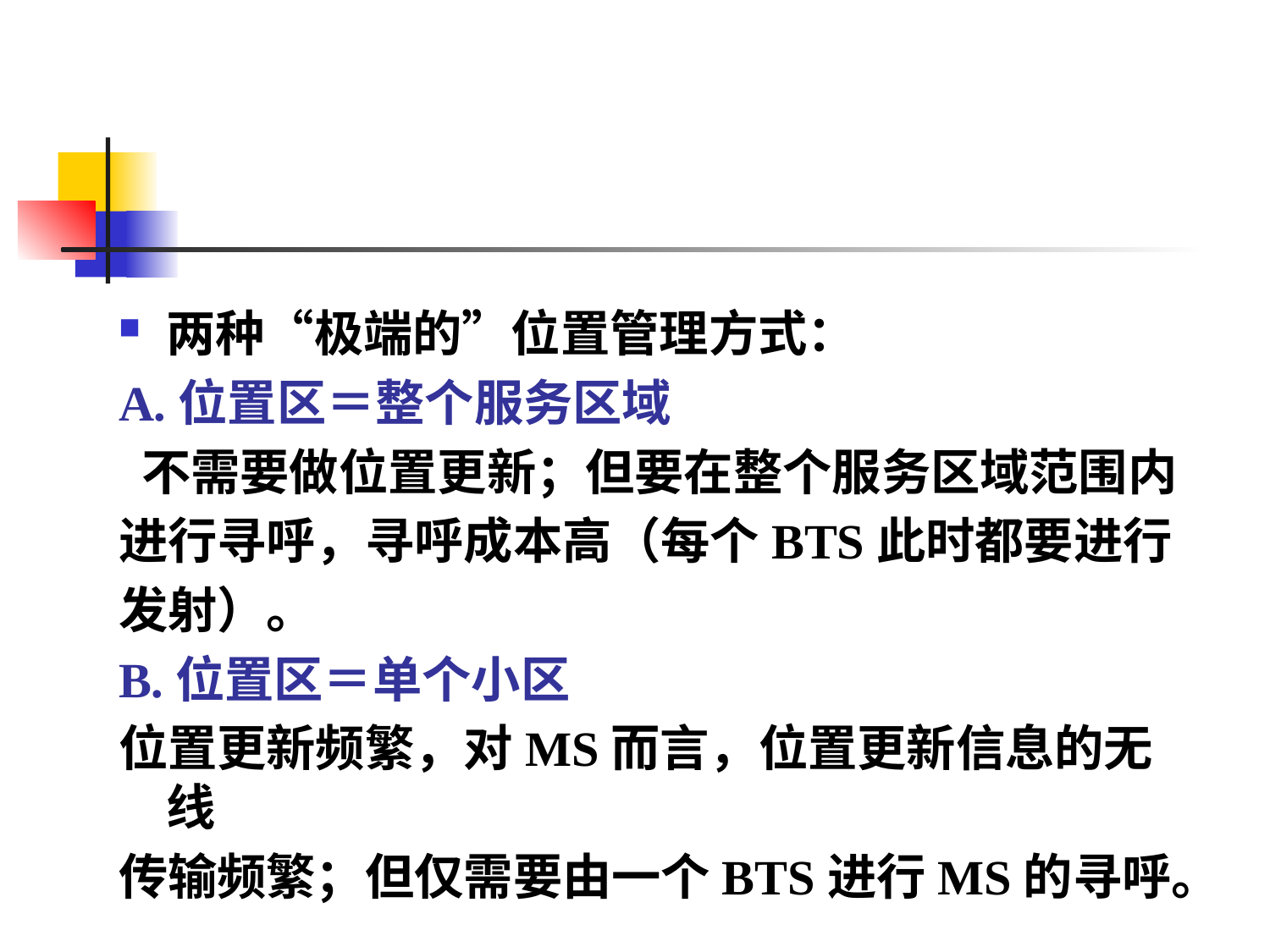

#
两种“极端的”位置管理方式：
A.位置区＝整个服务区域
 不需要做位置更新；但要在整个服务区域范围内
进行寻呼，寻呼成本高（每个BTS此时都要进行
发射）。
B.位置区＝单个小区
位置更新频繁，对MS而言，位置更新信息的无线
传输频繁；但仅需要由一个BTS进行MS的寻呼。